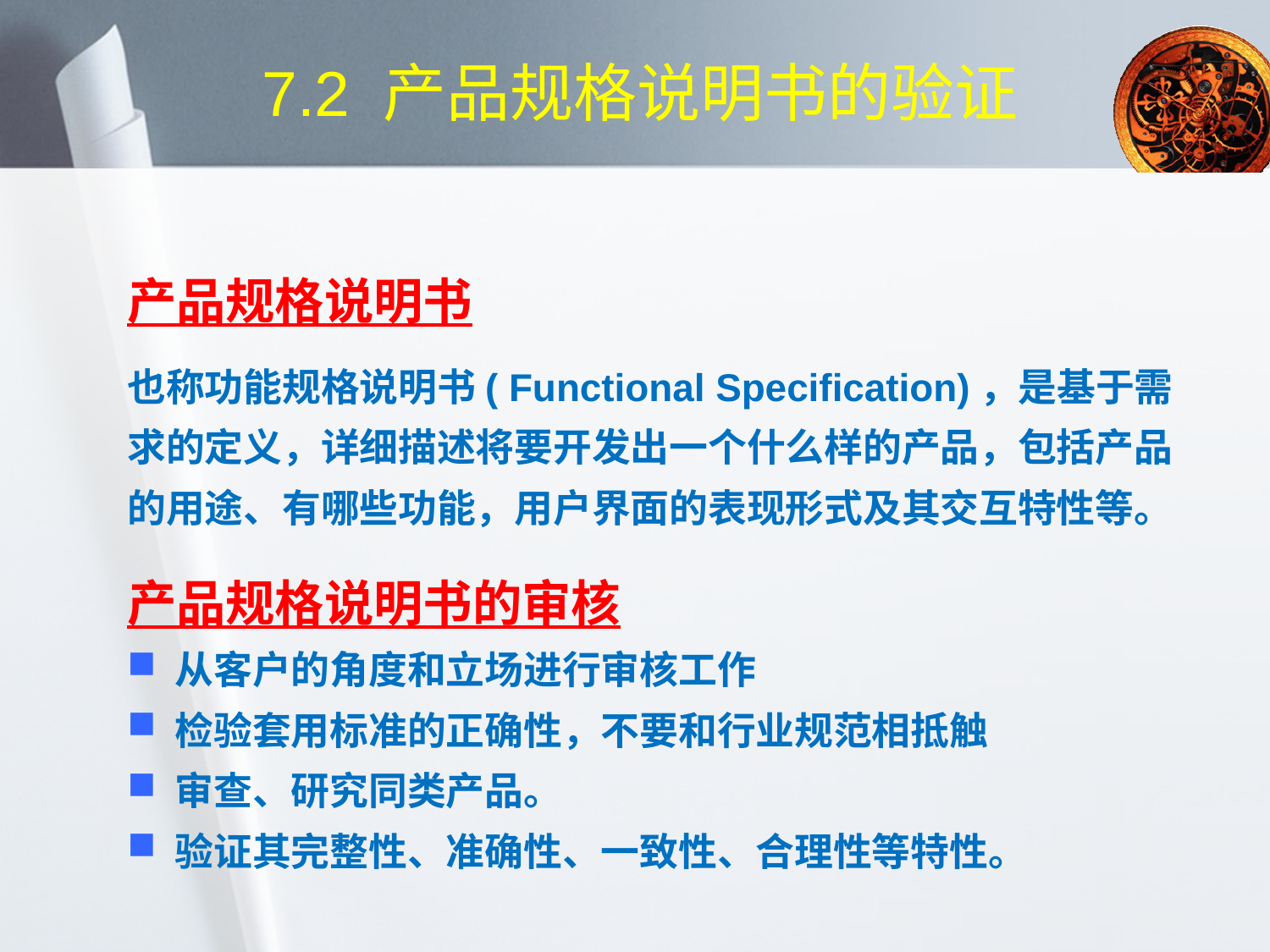

# 7.2 产品规格说明书的验证
产品规格说明书
也称功能规格说明书( Functional Specification)，是基于需求的定义，详细描述将要开发出一个什么样的产品，包括产品的用途、有哪些功能，用户界面的表现形式及其交互特性等。
产品规格说明书的审核
 从客户的角度和立场进行审核工作
 检验套用标准的正确性，不要和行业规范相抵触
 审查、研究同类产品。
 验证其完整性、准确性、一致性、合理性等特性。